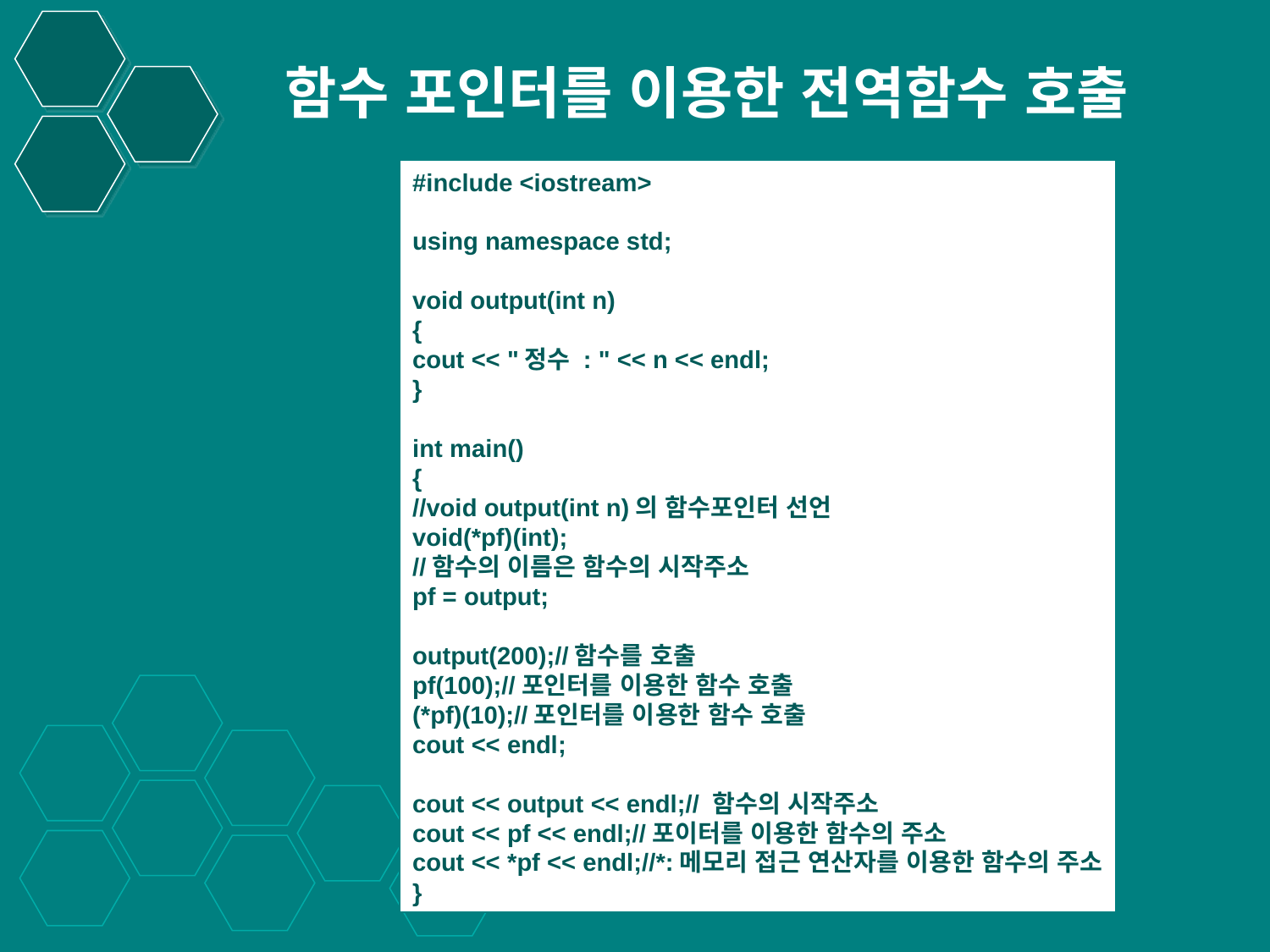

# 함수 포인터를 이용한 전역함수 호출
#include <iostream>

using namespace std;

void output(int n)
{
cout << "정수 : " << n << endl;
}

int main()
{
//void output(int n)의 함수포인터 선언
void(*pf)(int);
//함수의 이름은 함수의 시작주소
pf = output;

output(200);//함수를 호출
pf(100);//포인터를 이용한 함수 호출
(*pf)(10);//포인터를 이용한 함수 호출
cout << endl;

cout << output << endl;// 함수의 시작주소
cout << pf << endl;//포이터를 이용한 함수의 주소
cout << *pf << endl;//*:메모리 접근 연산자를 이용한 함수의 주소
}